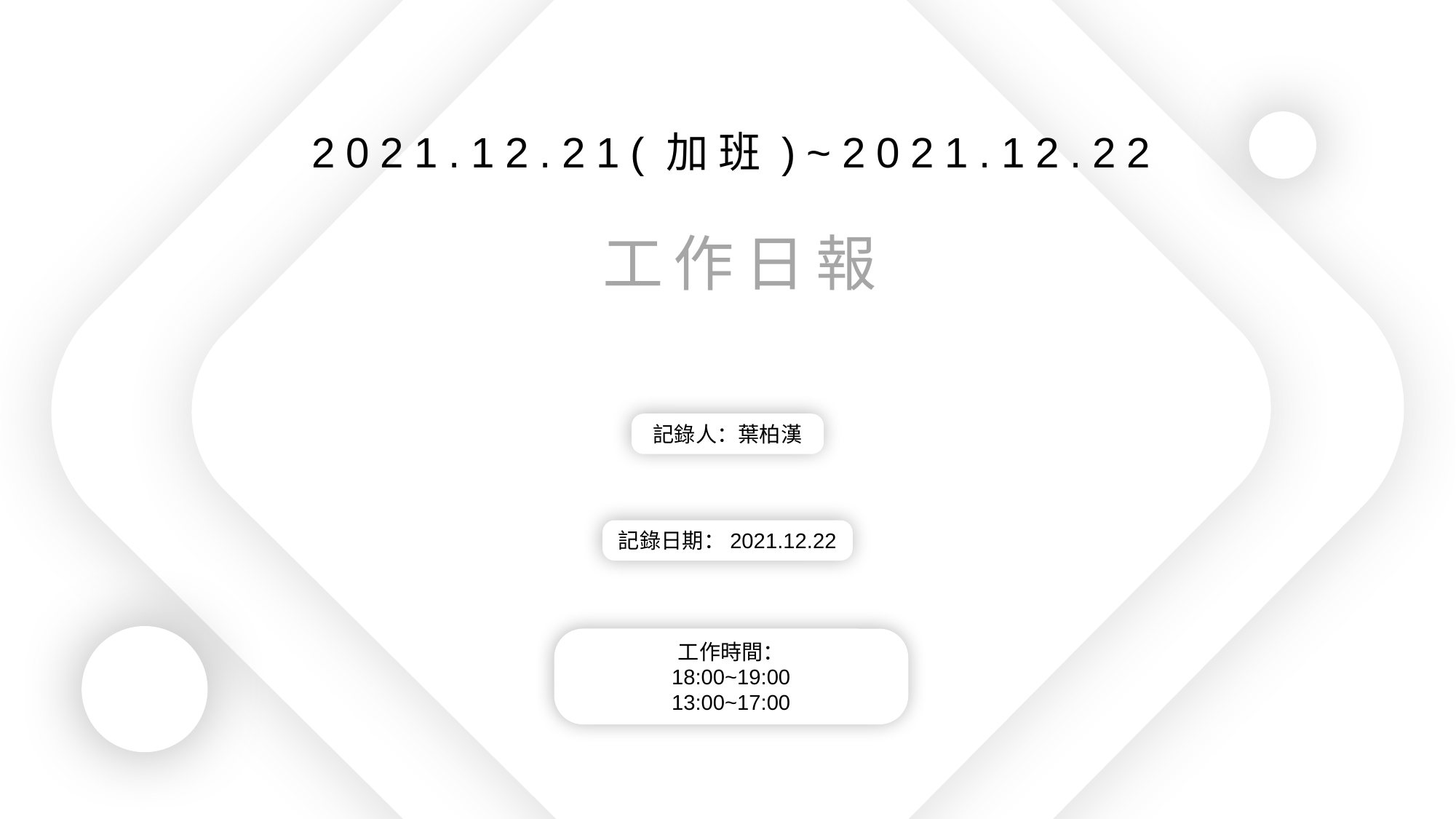

2021.12.21(加班)~2021.12.22
工作日報

記錄人：葉柏漢

記錄日期：2021.12.22

工作時間：
18:00~19:00
13:00~17:00